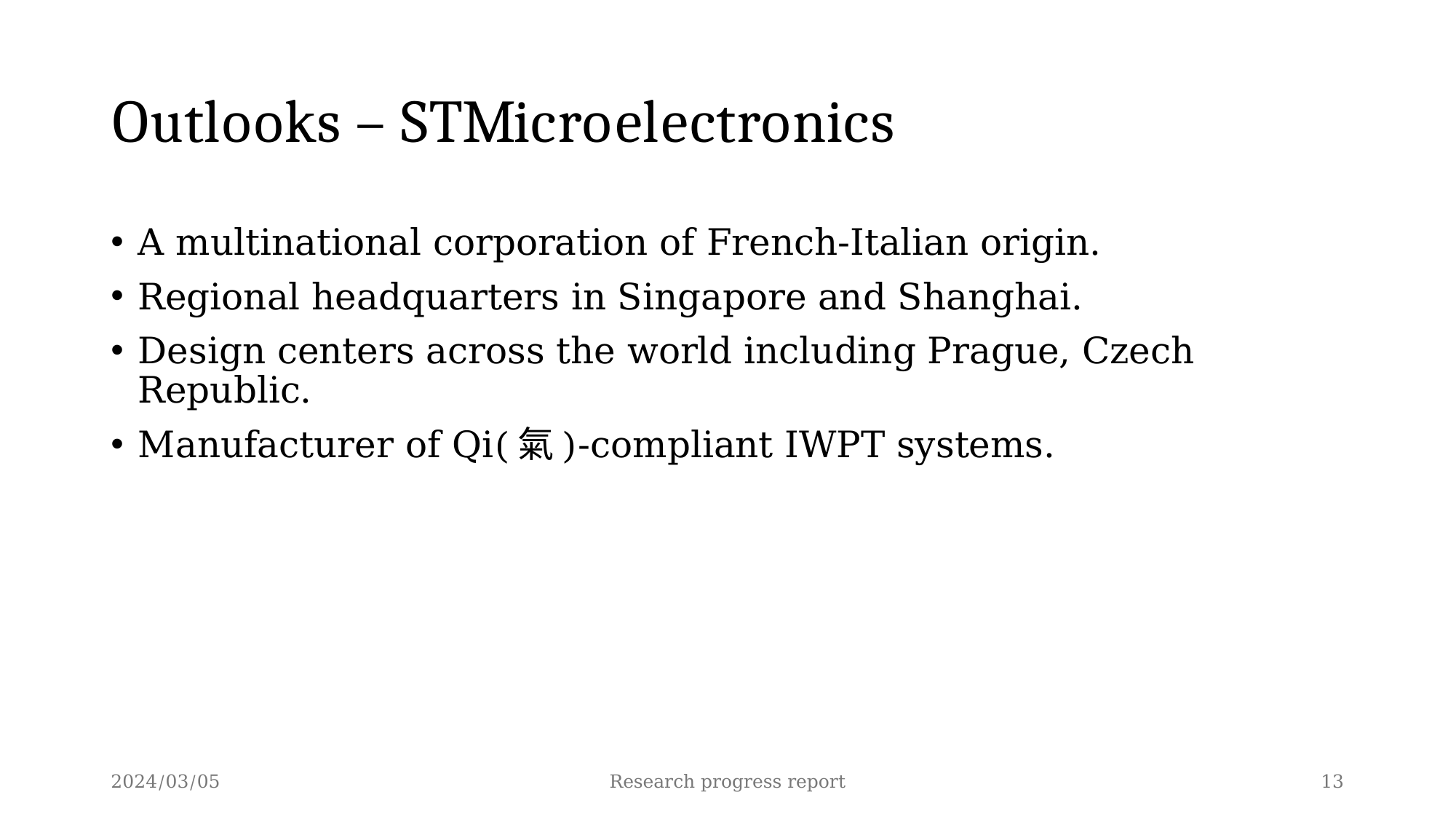

# Outlooks – STMicroelectronics
A multinational corporation of French-Italian origin.
Regional headquarters in Singapore and Shanghai.
Design centers across the world including Prague, Czech Republic.
Manufacturer of Qi(氣)-compliant IWPT systems.
2024/03/05
Research progress report
13